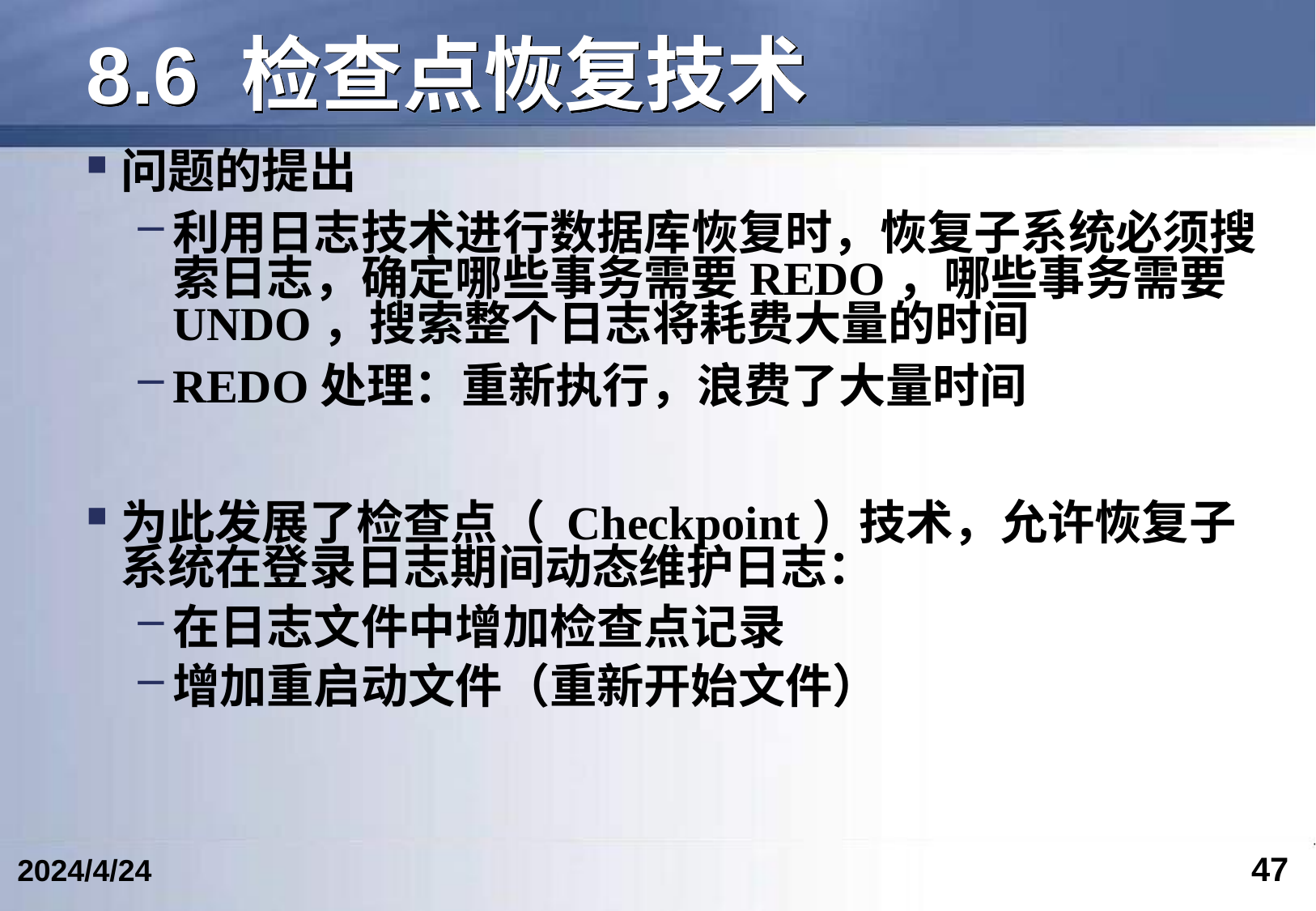

# 8.6 检查点恢复技术
问题的提出
利用日志技术进行数据库恢复时，恢复子系统必须搜索日志，确定哪些事务需要REDO，哪些事务需要UNDO，搜索整个日志将耗费大量的时间
REDO处理：重新执行，浪费了大量时间

为此发展了检查点（ Checkpoint）技术，允许恢复子系统在登录日志期间动态维护日志：
在日志文件中增加检查点记录
增加重启动文件（重新开始文件）
47
2024/4/24